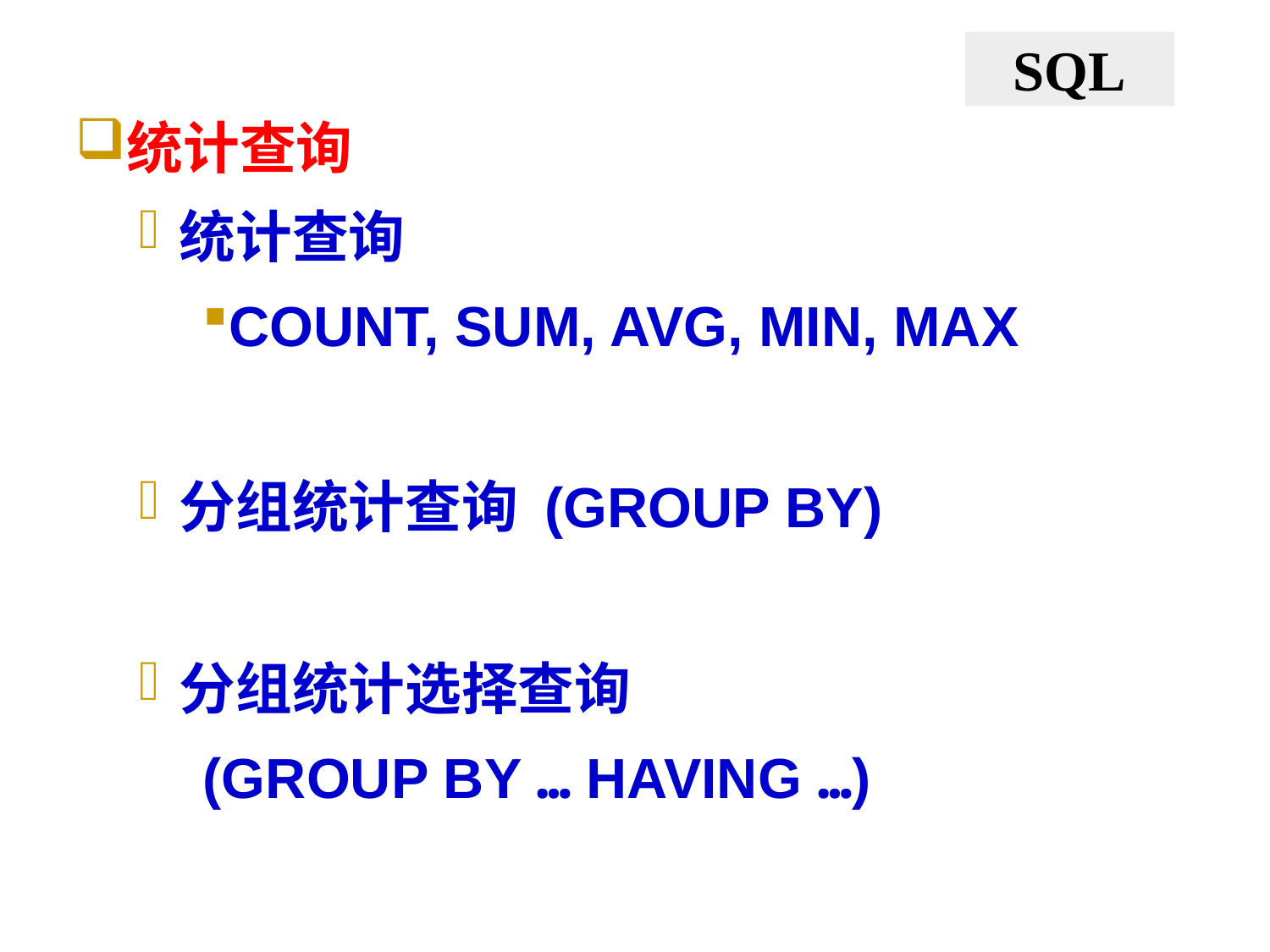

# SQL
统计查询
统计查询
COUNT, SUM, AVG, MIN, MAX

分组统计查询 (GROUP BY)

分组统计选择查询
(GROUP BY … HAVING …)